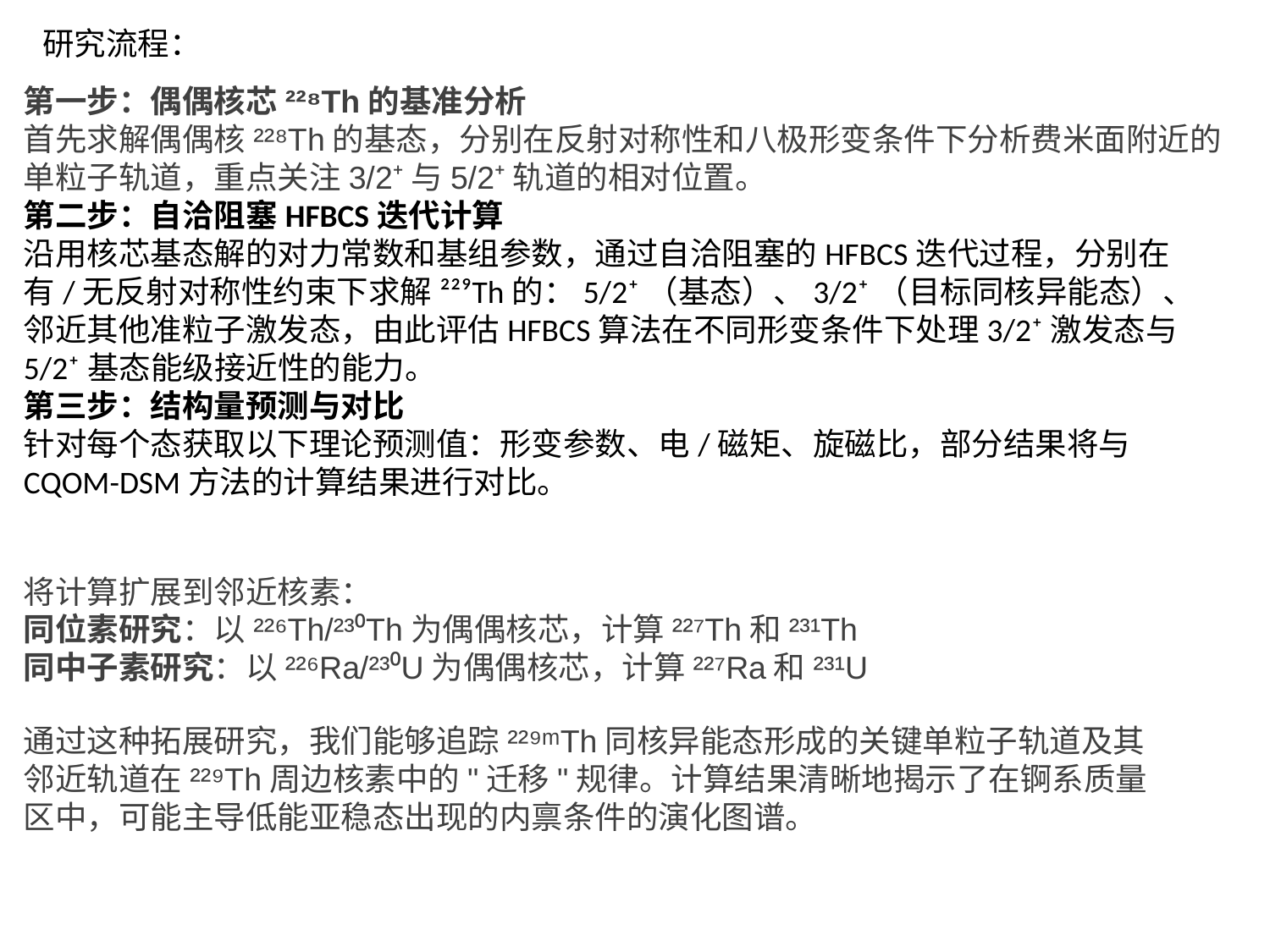

研究流程：
第一步：偶偶核芯²²⁸Th的基准分析
首先求解偶偶核²²⁸Th的基态，分别在反射对称性和八极形变条件下分析费米面附近的单粒子轨道，重点关注3/2⁺与5/2⁺轨道的相对位置。
第二步：自洽阻塞HFBCS迭代计算
沿用核芯基态解的对力常数和基组参数，通过自洽阻塞的HFBCS迭代过程，分别在有/无反射对称性约束下求解²²⁹Th的：5/2⁺（基态）、3/2⁺（目标同核异能态）、邻近其他准粒子激发态，由此评估HFBCS算法在不同形变条件下处理3/2⁺激发态与5/2⁺基态能级接近性的能力。
第三步：结构量预测与对比
针对每个态获取以下理论预测值：形变参数、电/磁矩、旋磁比，部分结果将与CQOM-DSM方法的计算结果进行对比。

将计算扩展到邻近核素：
同位素研究：以²²⁶Th/²³⁰Th为偶偶核芯，计算²²⁷Th和²³¹Th
同中子素研究：以²²⁶Ra/²³⁰U为偶偶核芯，计算²²⁷Ra和²³¹U
通过这种拓展研究，我们能够追踪²²⁹ᵐTh同核异能态形成的关键单粒子轨道及其邻近轨道在²²⁹Th周边核素中的"迁移"规律。计算结果清晰地揭示了在锕系质量区中，可能主导低能亚稳态出现的内禀条件的演化图谱。